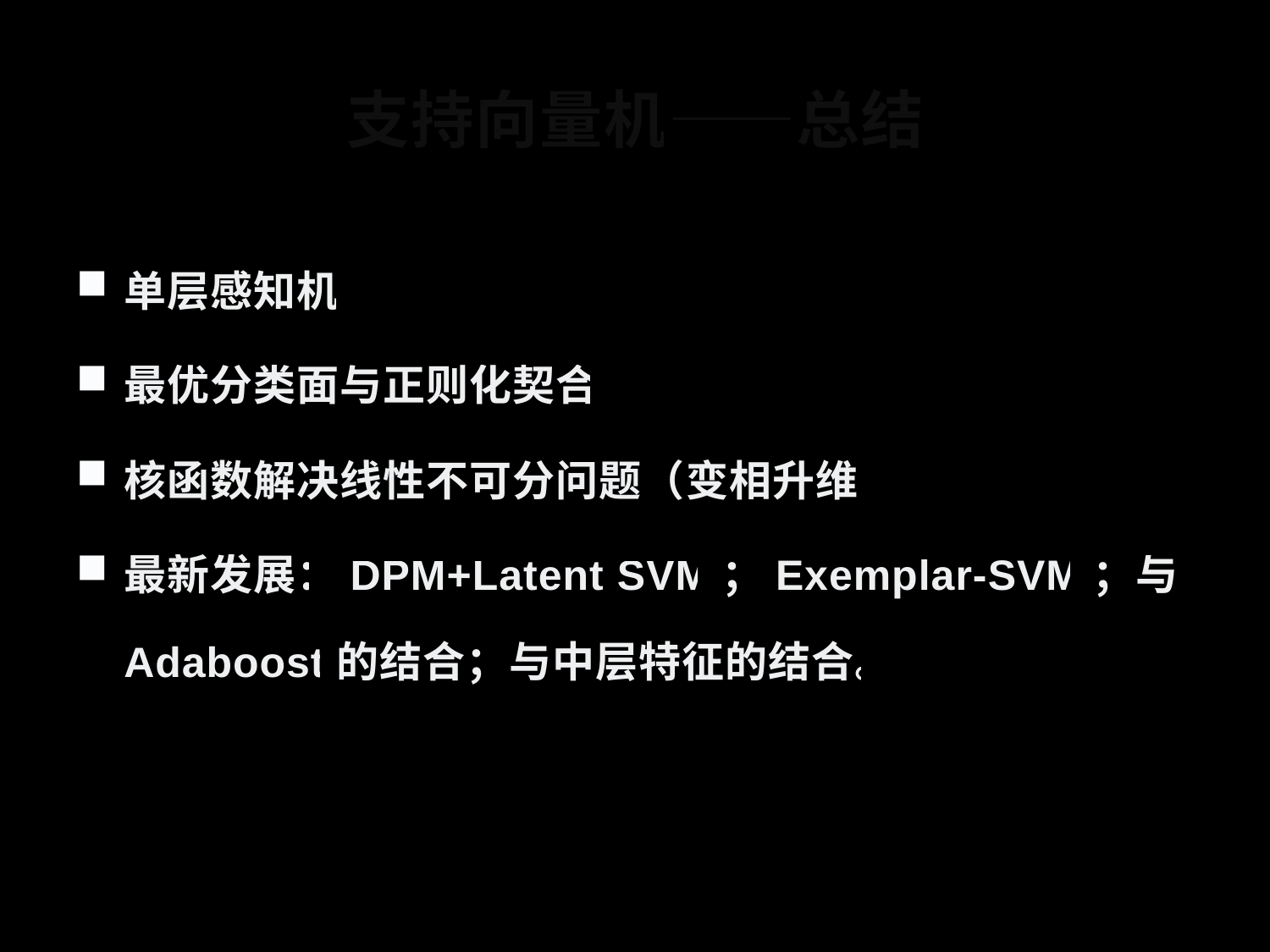

# 支持向量机——总结
单层感知机
最优分类面与正则化契合
核函数解决线性不可分问题（变相升维）
最新发展：DPM+Latent SVM；Exemplar-SVM；与Adaboost的结合；与中层特征的结合。